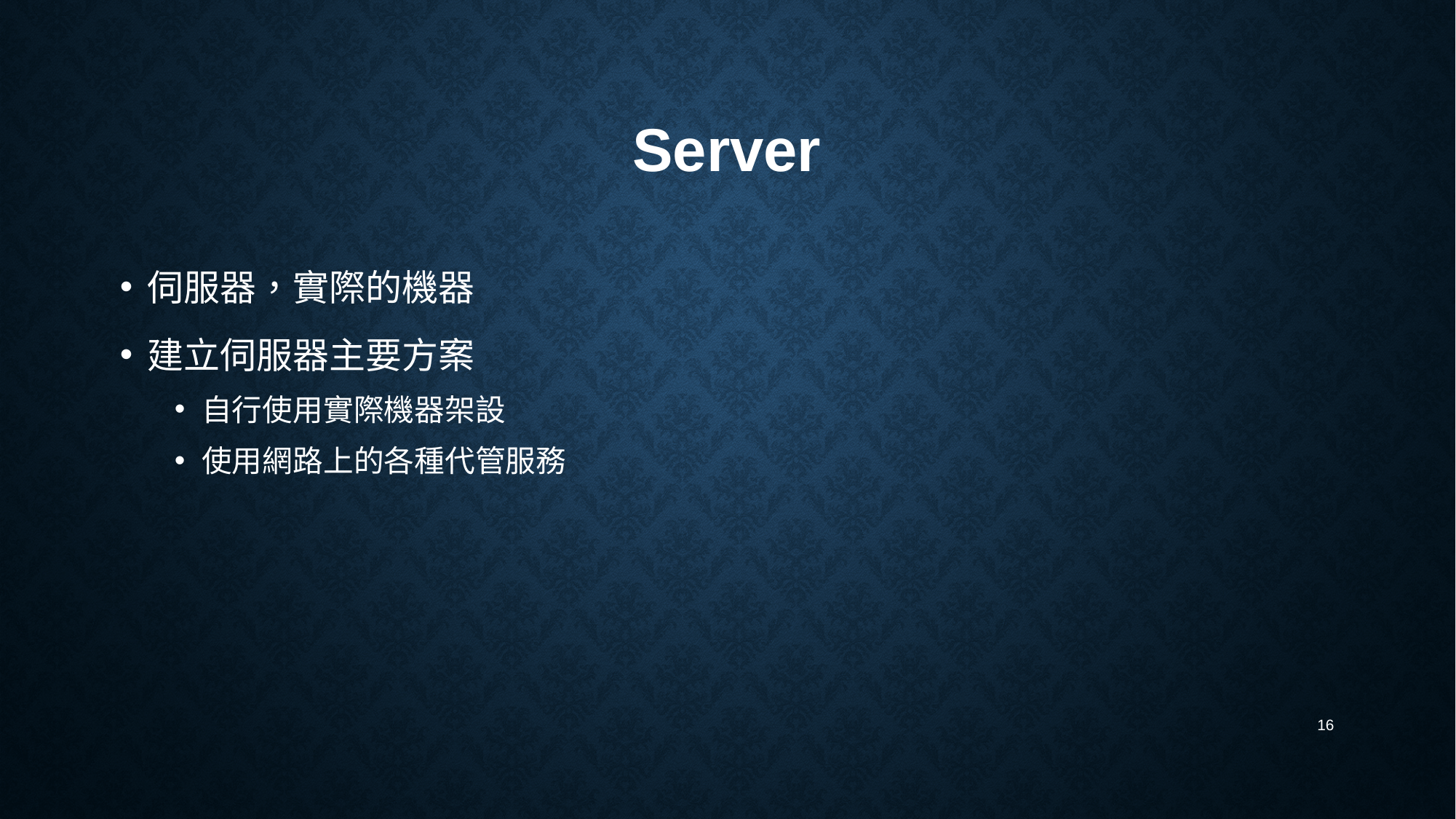

# Server
伺服器，實際的機器
建立伺服器主要方案
自行使用實際機器架設
使用網路上的各種代管服務
16